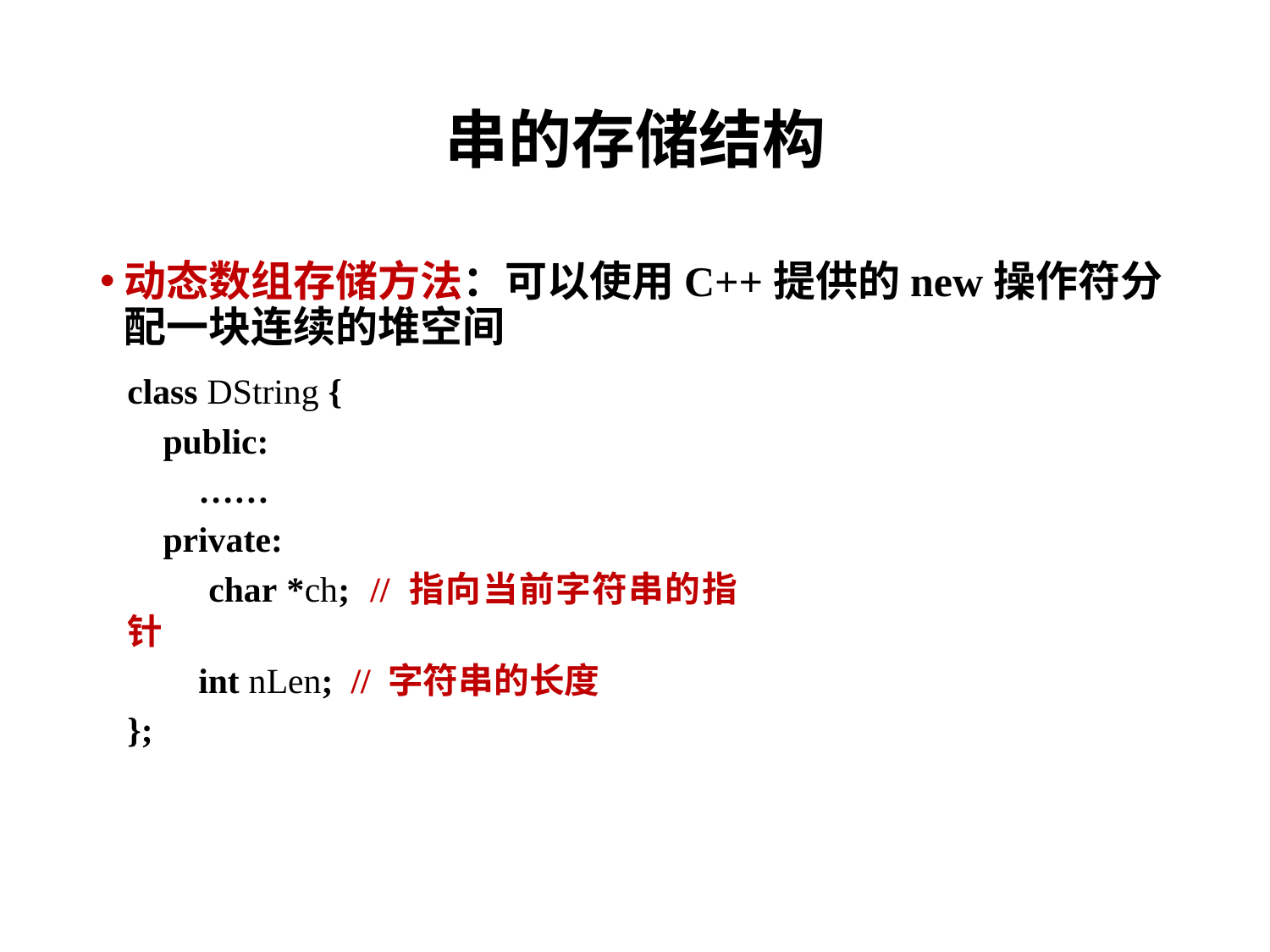

# 串的存储结构
动态数组存储方法：可以使用C++提供的new操作符分配一块连续的堆空间

class DString {
    public:
        ……
    private:
        char *ch;  // 指向当前字符串的指针
        int nLen;  // 字符串的长度
};